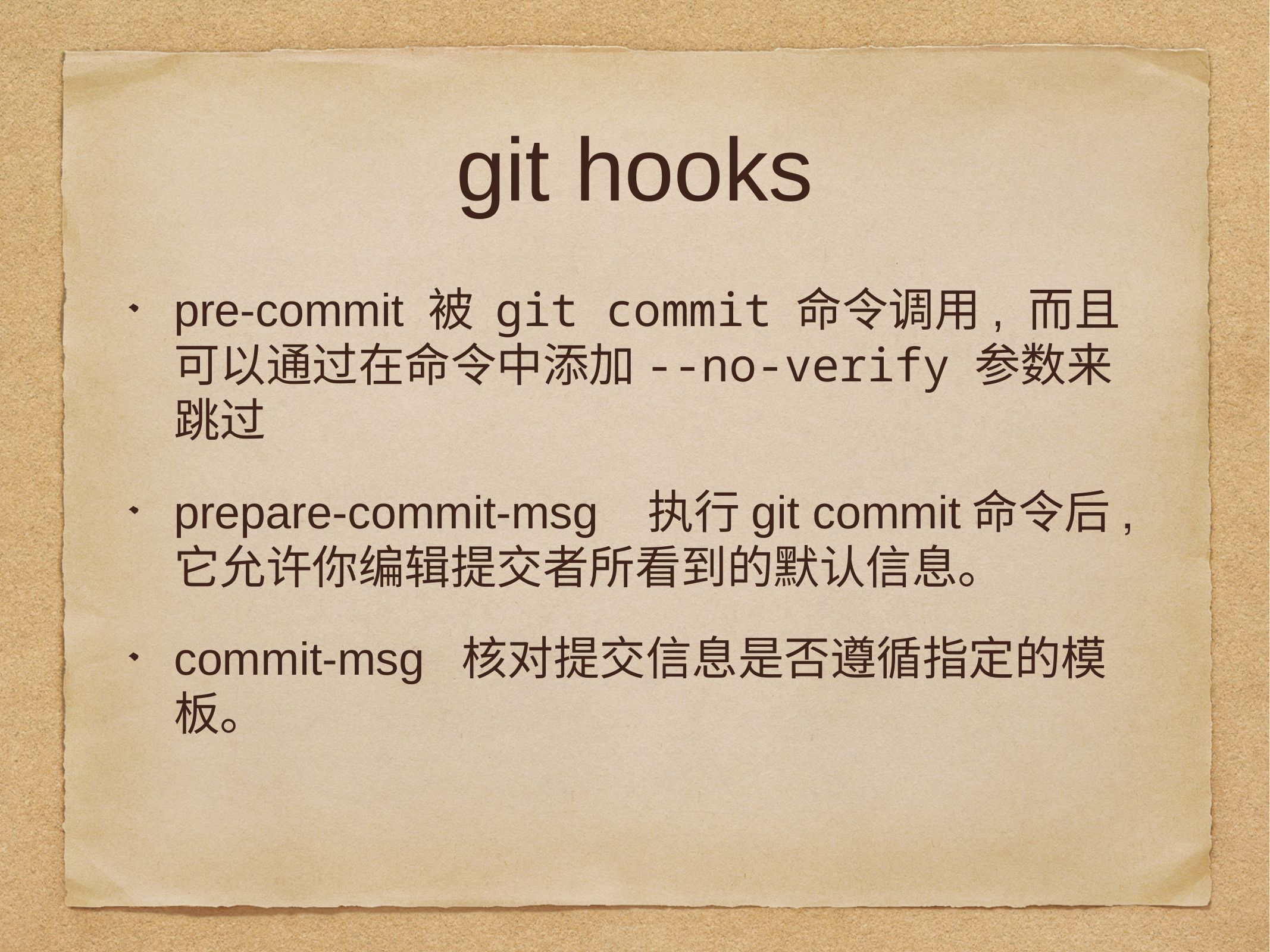

# git hooks
pre-commit 被 git commit 命令调用, 而且可以通过在命令中添加--no-verify 参数来跳过
prepare-commit-msg   执行git commit命令后,它允许你编辑提交者所看到的默认信息。
commit-msg  核对提交信息是否遵循指定的模板。